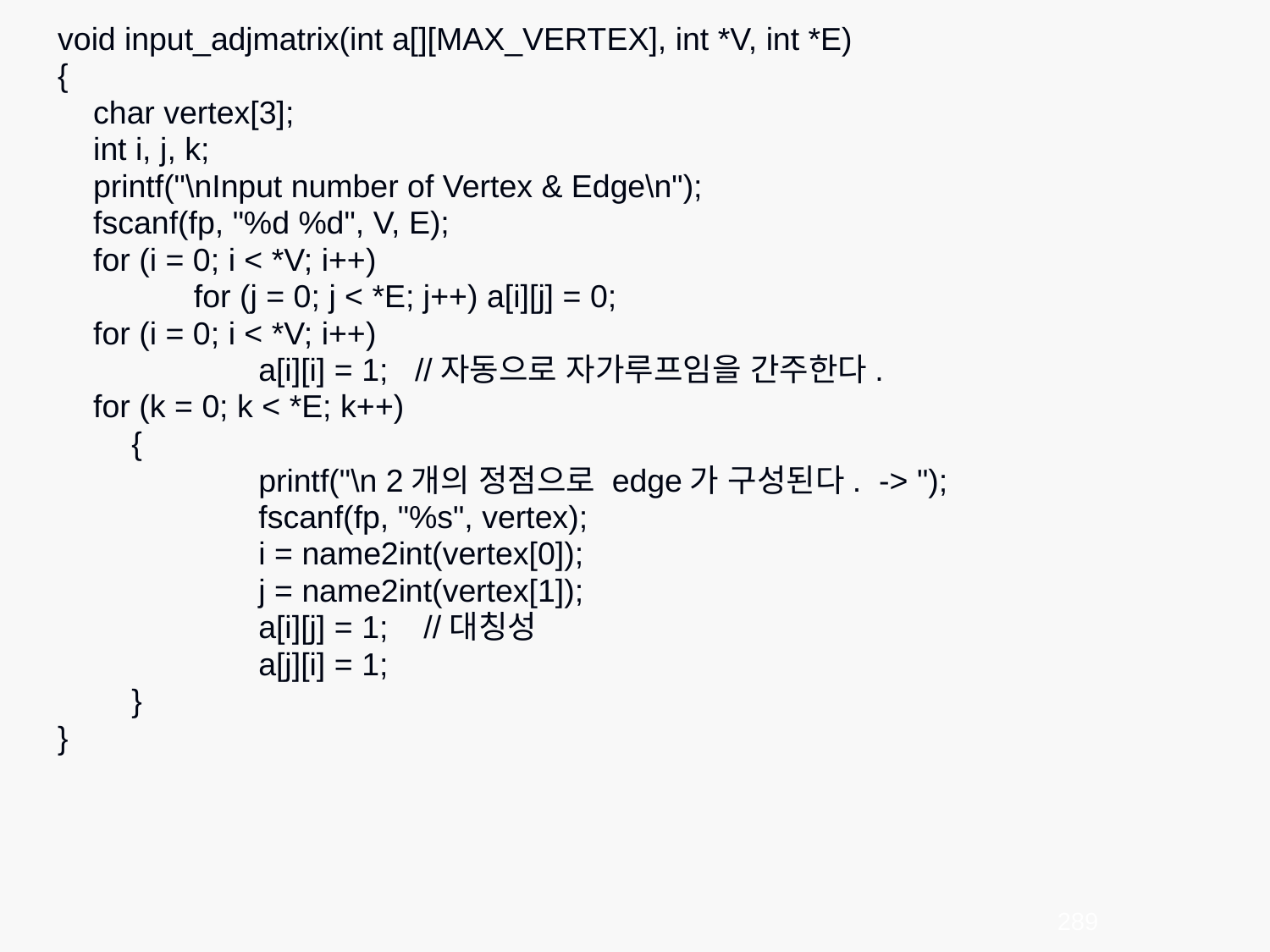

void input_adjmatrix(int a[][MAX_VERTEX], int *V, int *E)
{
    char vertex[3];
    int i, j, k;
    printf("\nInput number of Vertex & Edge\n");
    fscanf(fp, "%d %d", V, E);
    for (i = 0; i < *V; i++)
	       for (j = 0; j < *E; j++) a[i][j] = 0;
    for (i = 0; i < *V; i++)
		a[i][i] = 1;   //자동으로 자가루프임을 간주한다.
    for (k = 0; k < *E; k++)
	{
		printf("\n 2개의 정점으로 edge가 구성된다.  -> ");
		fscanf(fp, "%s", vertex);
		i = name2int(vertex[0]);
		j = name2int(vertex[1]);
		a[i][j] = 1;    //대칭성
		a[j][i] = 1;
	}
}
289